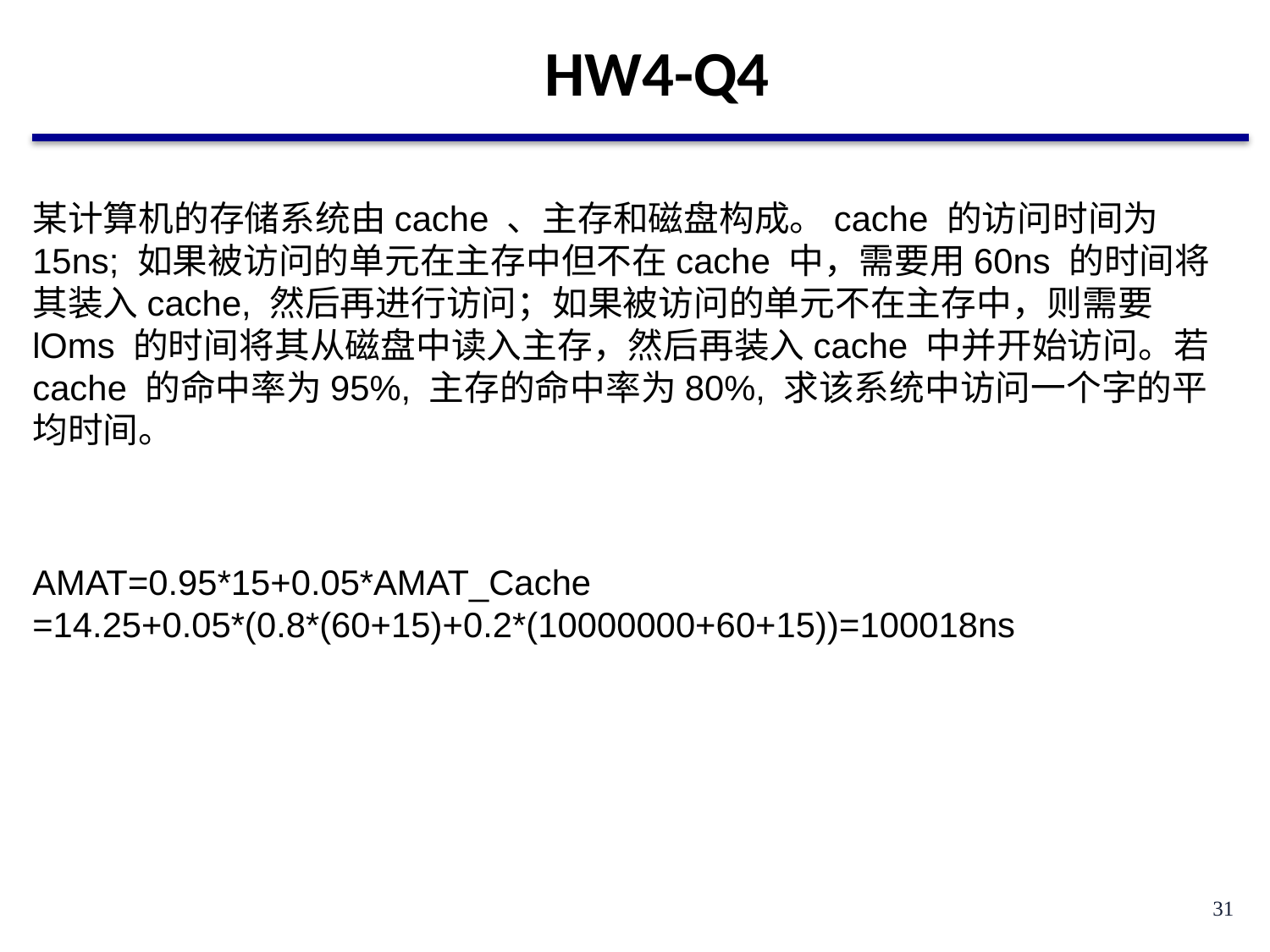

# HW4-Q4
某计算机的存储系统由cache 、主存和磁盘构成。cache 的访问时间为15ns; 如果被访问的单元在主存中但不在cache 中，需要用60ns 的时间将其装入cache, 然后再进行访问；如果被访问的单元不在主存中，则需要lOms 的时间将其从磁盘中读入主存，然后再装入cache 中并开始访问。若cache 的命中率为95%, 主存的命中率为80%, 求该系统中访问一个字的平均时间。

AMAT=0.95*15+0.05*AMAT_Cache
=14.25+0.05*(0.8*(60+15)+0.2*(10000000+60+15))=100018ns
31